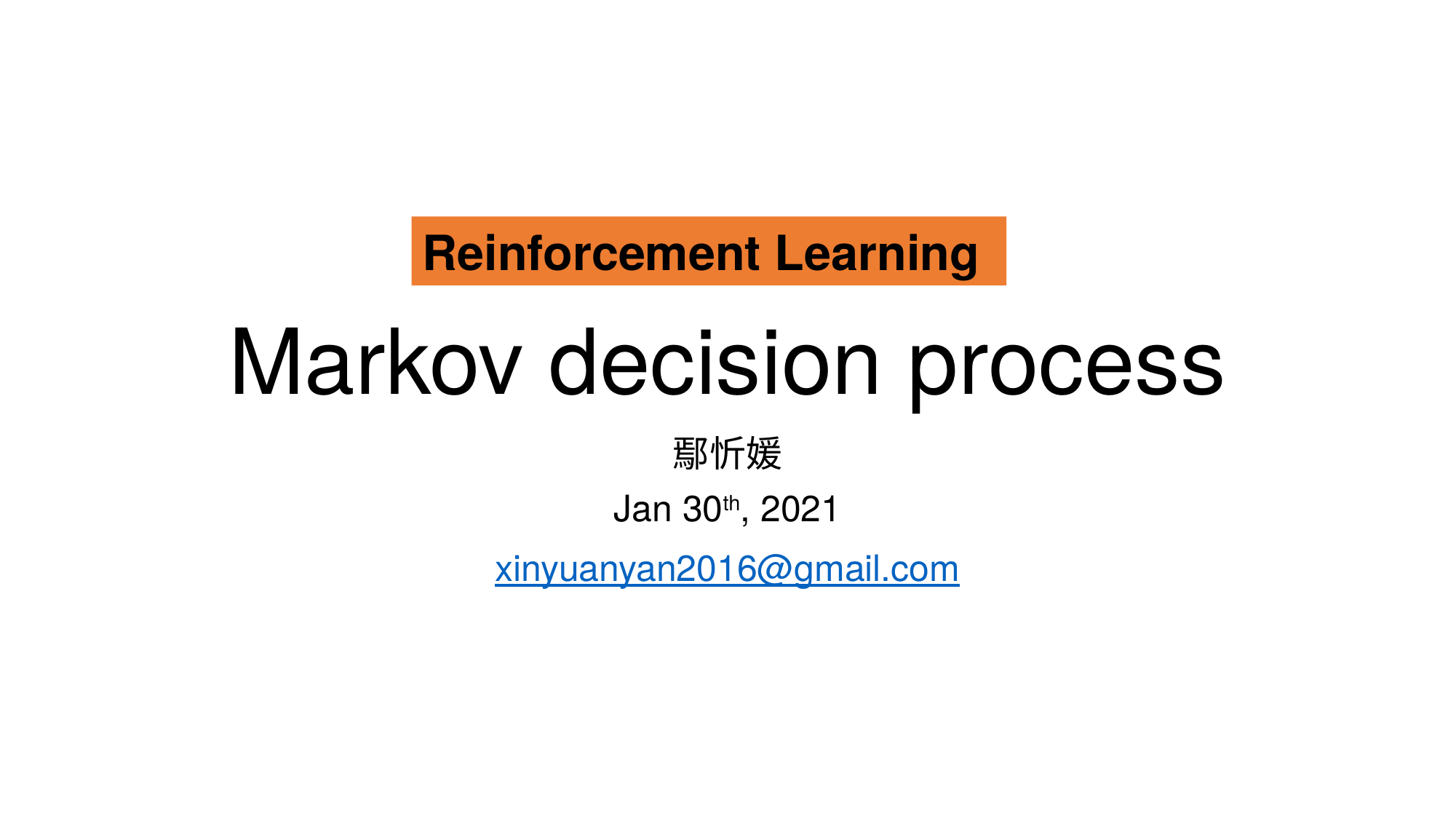

# Markov decision process
Reinforcement Learning
鄢忻媛
Jan 30th, 2021
xinyuanyan2016@gmail.com